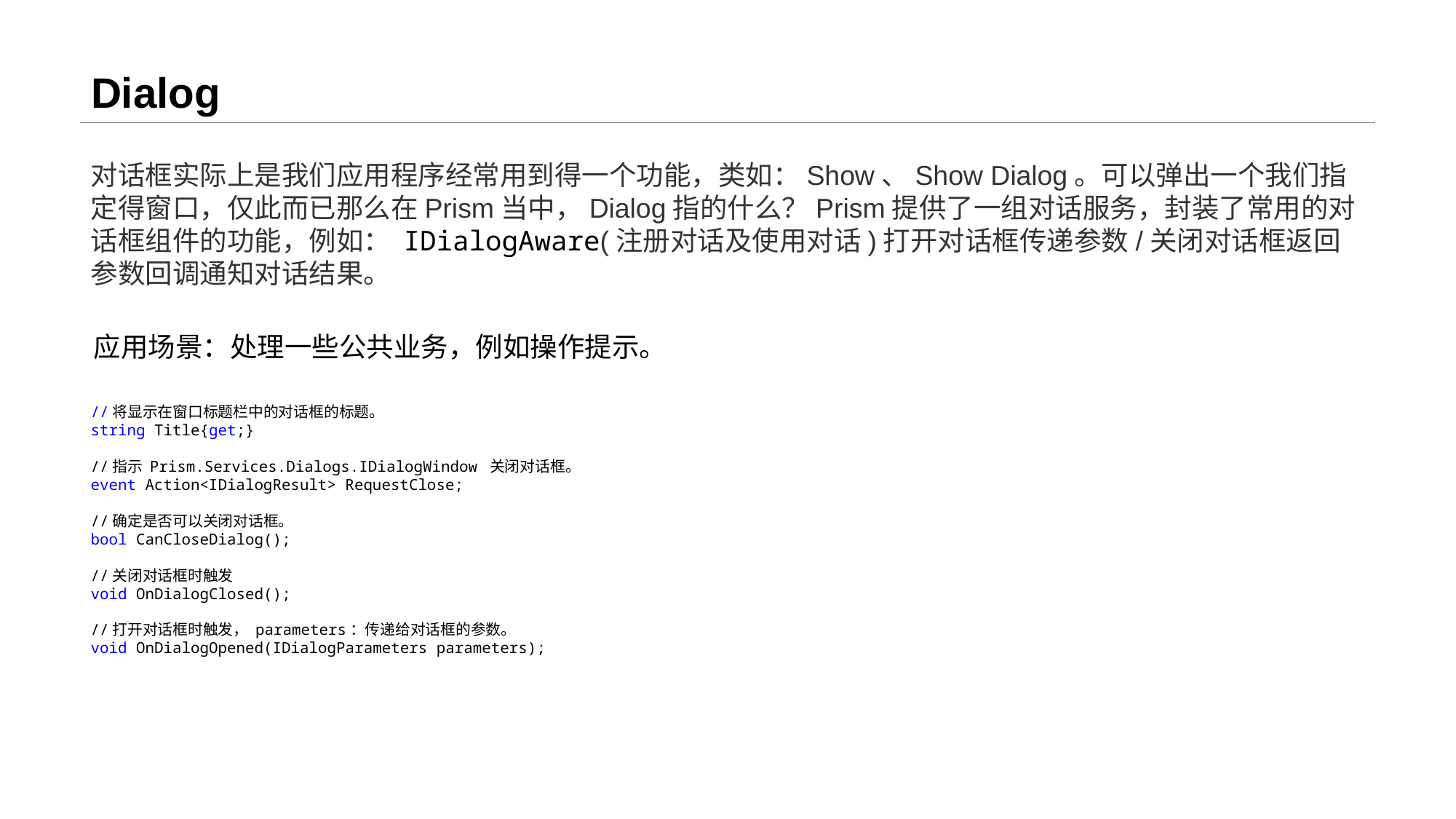

# Dialog
对话框实际上是我们应用程序经常用到得一个功能，类如：Show、Show Dialog。可以弹出一个我们指定得窗口，仅此而已那么在Prism当中，Dialog指的什么？Prism提供了一组对话服务，封装了常用的对话框组件的功能，例如： IDialogAware(注册对话及使用对话)打开对话框传递参数/关闭对话框返回参数回调通知对话结果。
应用场景：处理一些公共业务，例如操作提示。
//将显示在窗口标题栏中的对话框的标题。
string Title{get;}

//指示 Prism.Services.Dialogs.IDialogWindow 关闭对话框。
event Action<IDialogResult> RequestClose;

//确定是否可以关闭对话框。
bool CanCloseDialog();

//关闭对话框时触发
void OnDialogClosed();

//打开对话框时触发， parameters：传递给对话框的参数。
void OnDialogOpened(IDialogParameters parameters);